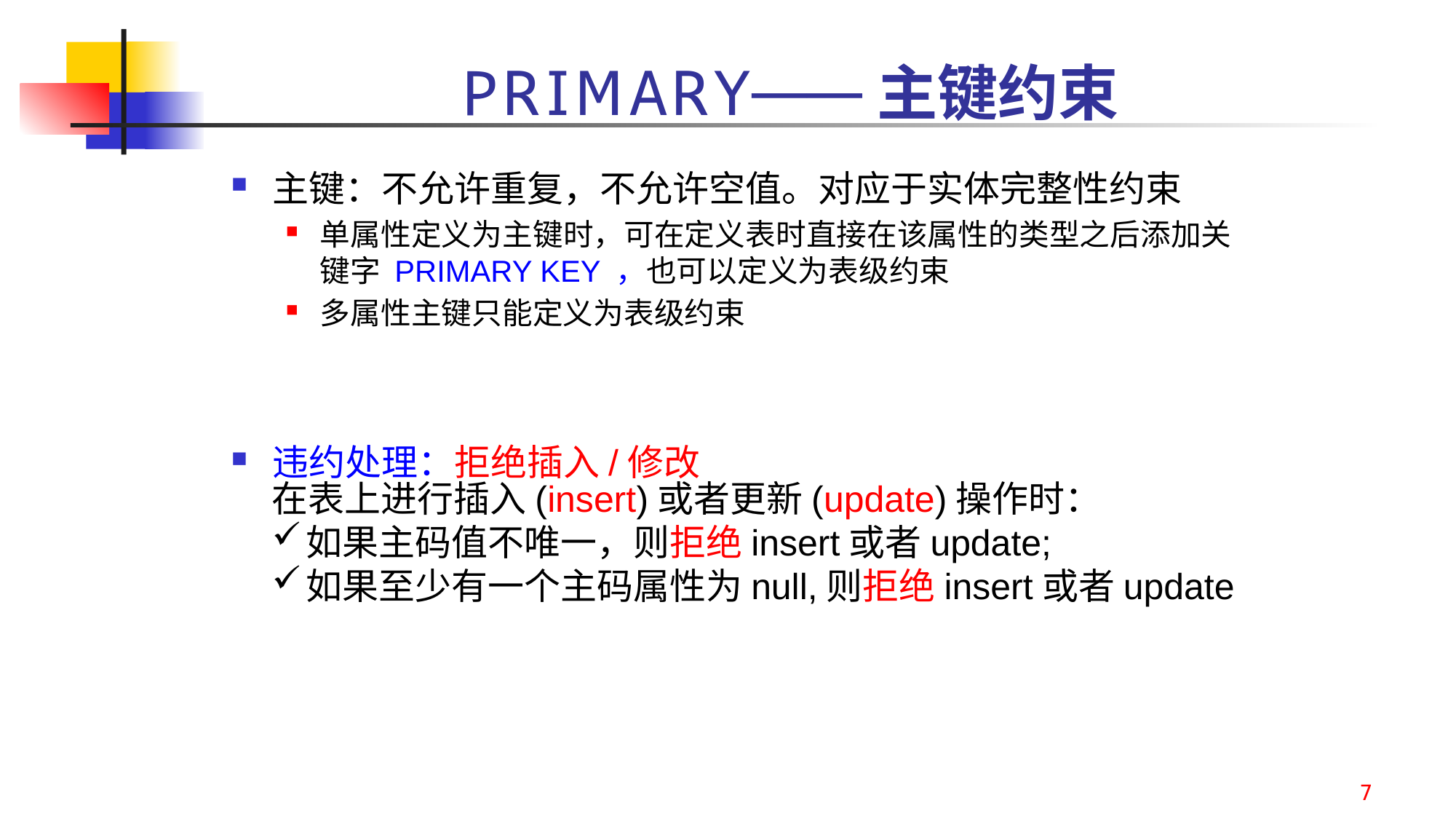

# PRIMARY——主键约束
主键：不允许重复，不允许空值。对应于实体完整性约束
单属性定义为主键时，可在定义表时直接在该属性的类型之后添加关键字 PRIMARY KEY ，也可以定义为表级约束
多属性主键只能定义为表级约束

违约处理：拒绝插入/修改

在表上进行插入(insert)或者更新(update)操作时：
如果主码值不唯一，则拒绝insert或者update;
如果至少有一个主码属性为null,则拒绝insert或者update
7